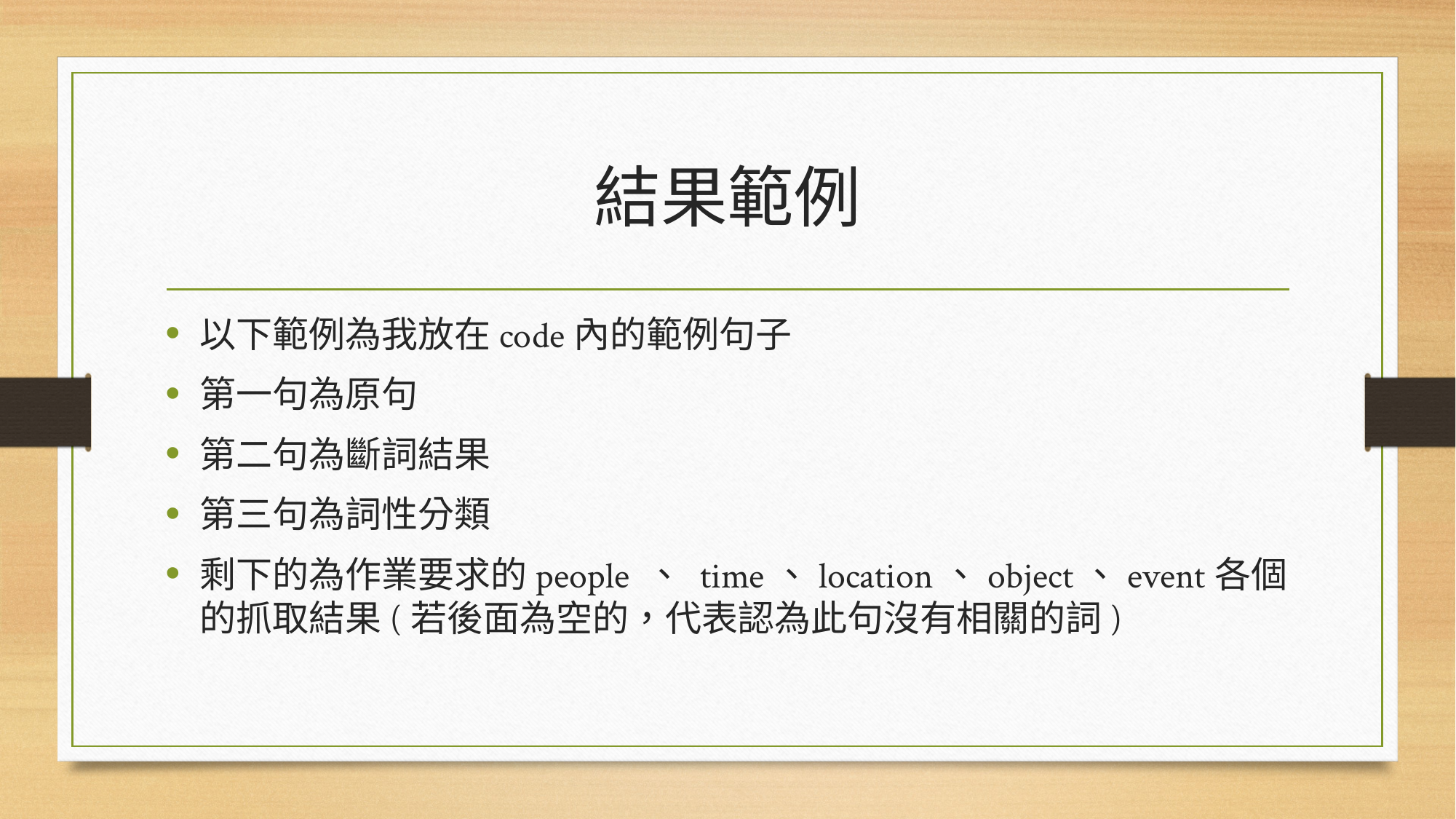

# 結果範例
以下範例為我放在code內的範例句子
第一句為原句
第二句為斷詞結果
第三句為詞性分類
剩下的為作業要求的people 、 time、location、object、event各個的抓取結果(若後面為空的，代表認為此句沒有相關的詞)